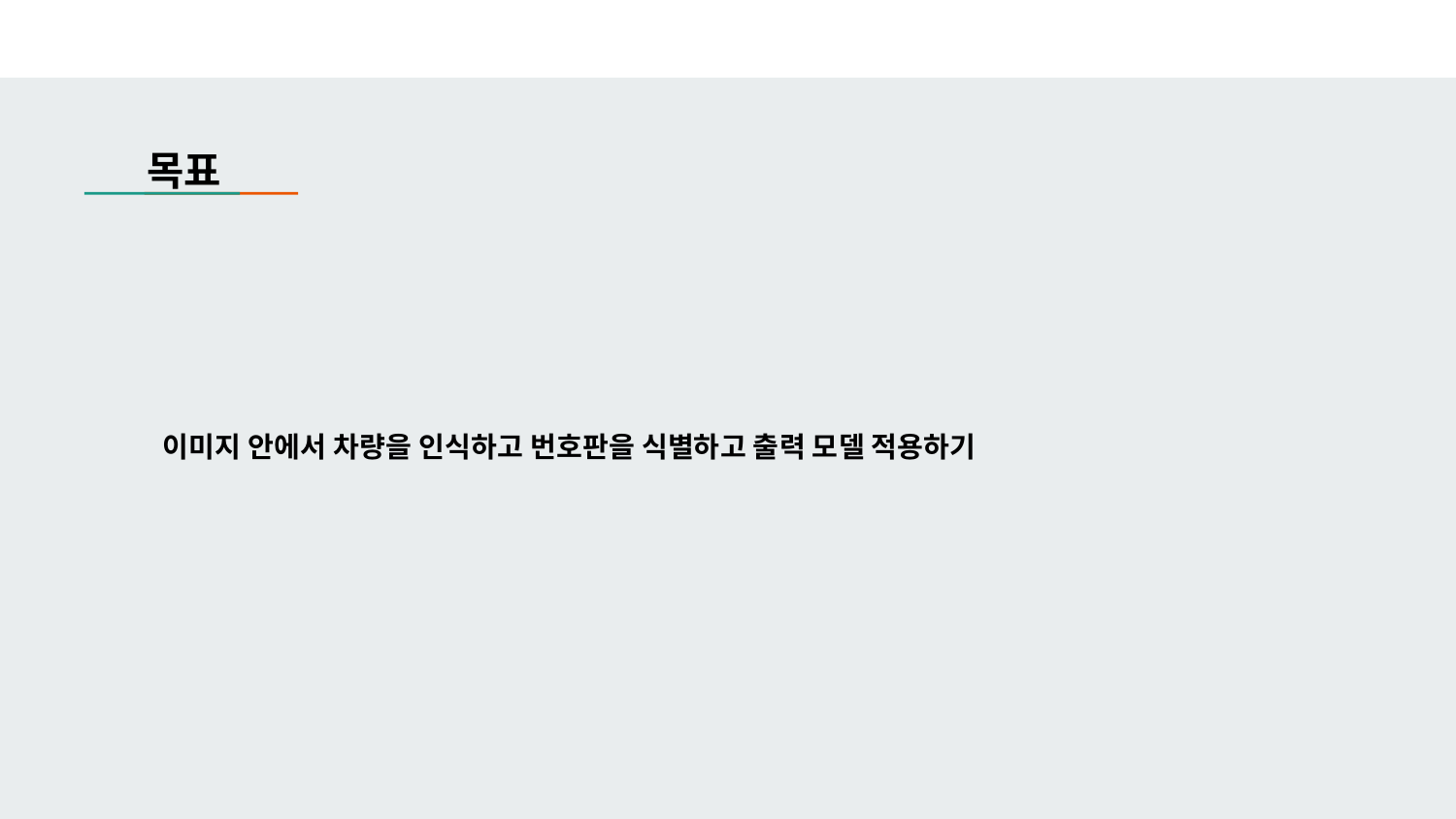

목표

이미지 안에서 차량을 인식하고 번호판을 식별하고 출력 모델 적용하기